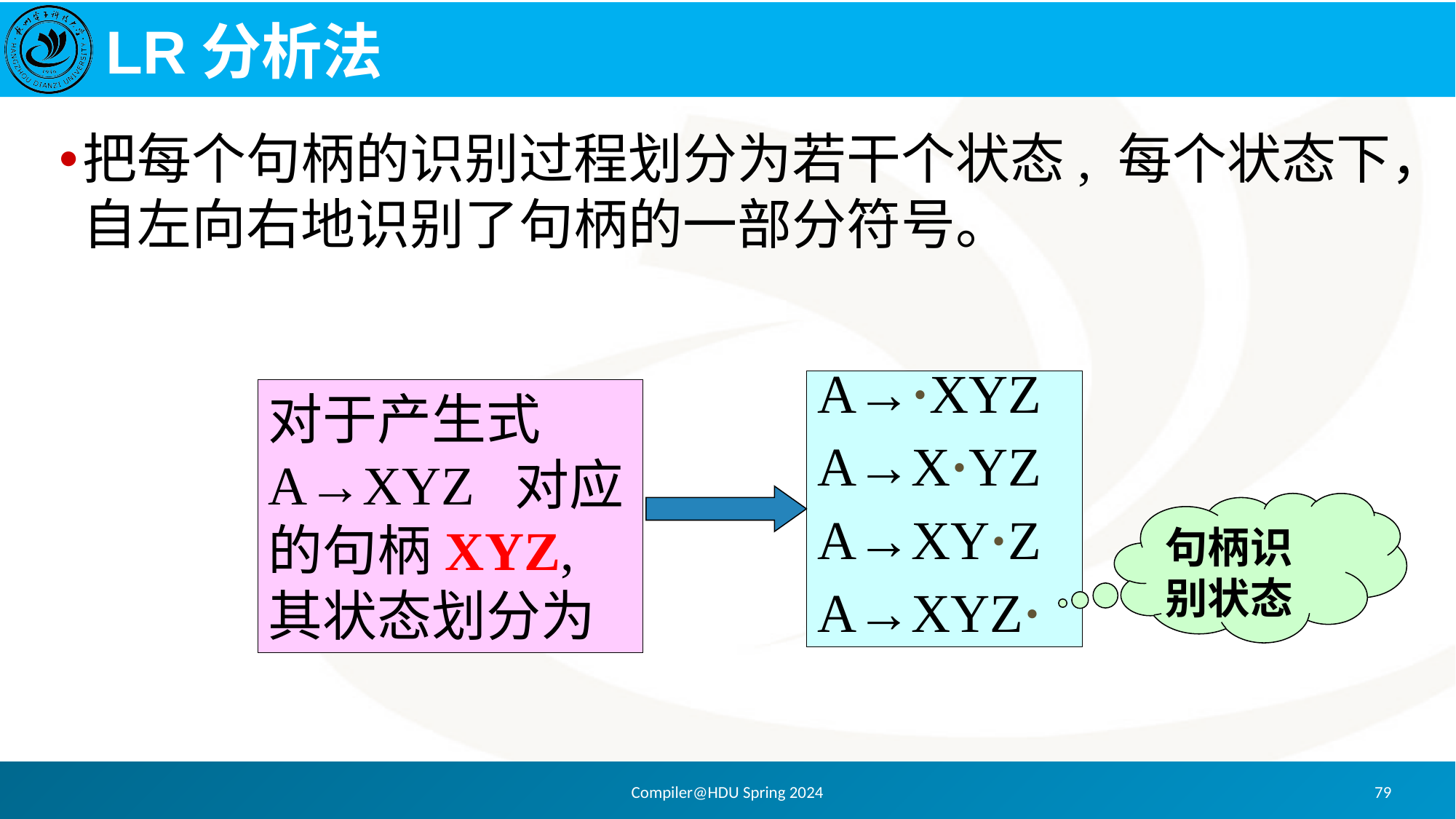

# LR分析法
把每个句柄的识别过程划分为若干个状态, 每个状态下，自左向右地识别了句柄的一部分符号。
A→·XYZ
A→X·YZ
A→XY·Z
A→XYZ·
对于产生式A→XYZ  对应的句柄XYZ,其状态划分为

句柄识别状态
Compiler@HDU Spring 2024
79